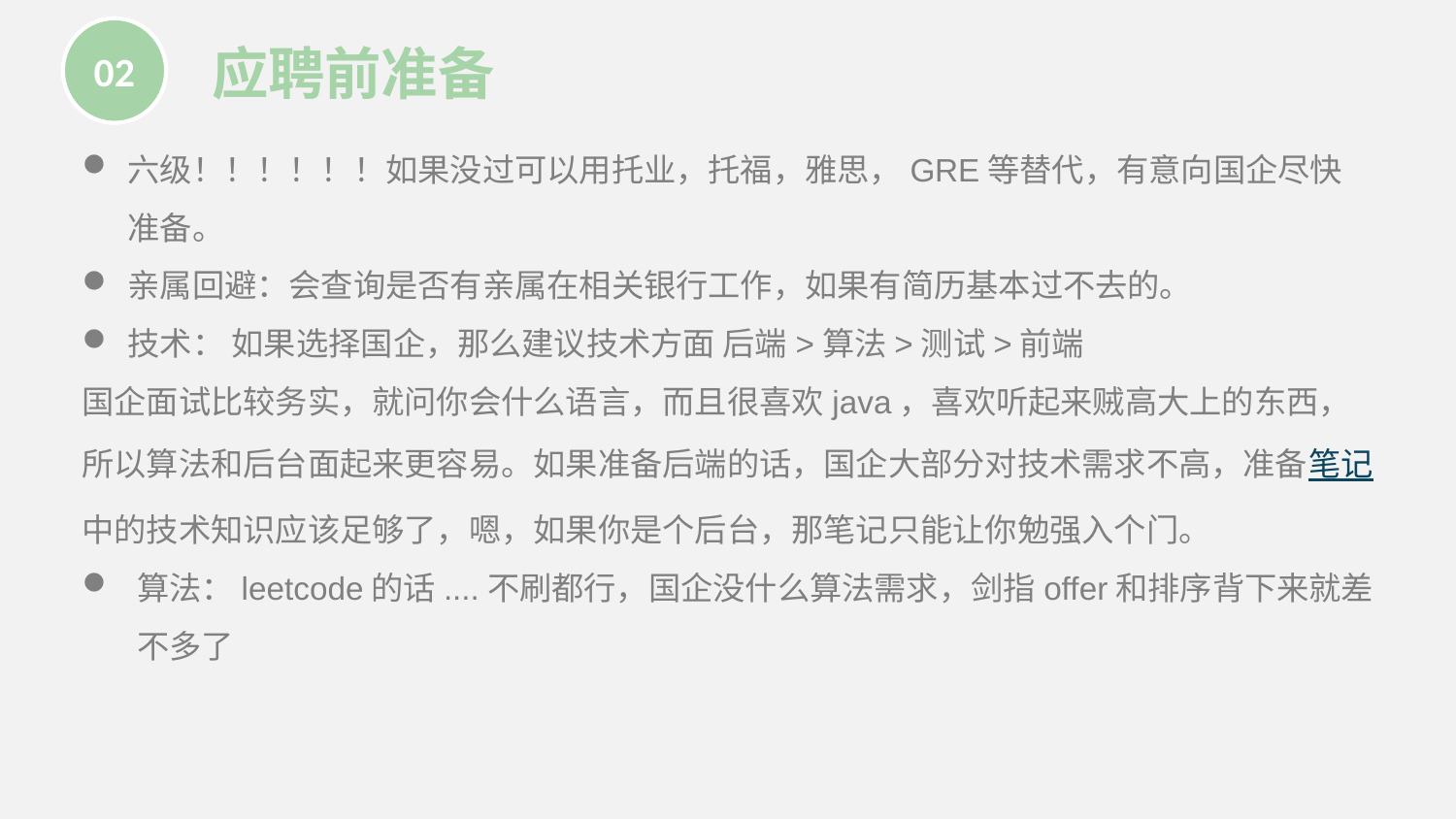

02
应聘前准备
六级！！！！！！如果没过可以用托业，托福，雅思，GRE等替代，有意向国企尽快准备。
亲属回避：会查询是否有亲属在相关银行工作，如果有简历基本过不去的。
技术： 如果选择国企，那么建议技术方面 后端>算法>测试>前端
国企面试比较务实，就问你会什么语言，而且很喜欢java，喜欢听起来贼高大上的东西，所以算法和后台面起来更容易。如果准备后端的话，国企大部分对技术需求不高，准备笔记中的技术知识应该足够了，嗯，如果你是个后台，那笔记只能让你勉强入个门。
算法：leetcode的话....不刷都行，国企没什么算法需求，剑指offer和排序背下来就差不多了